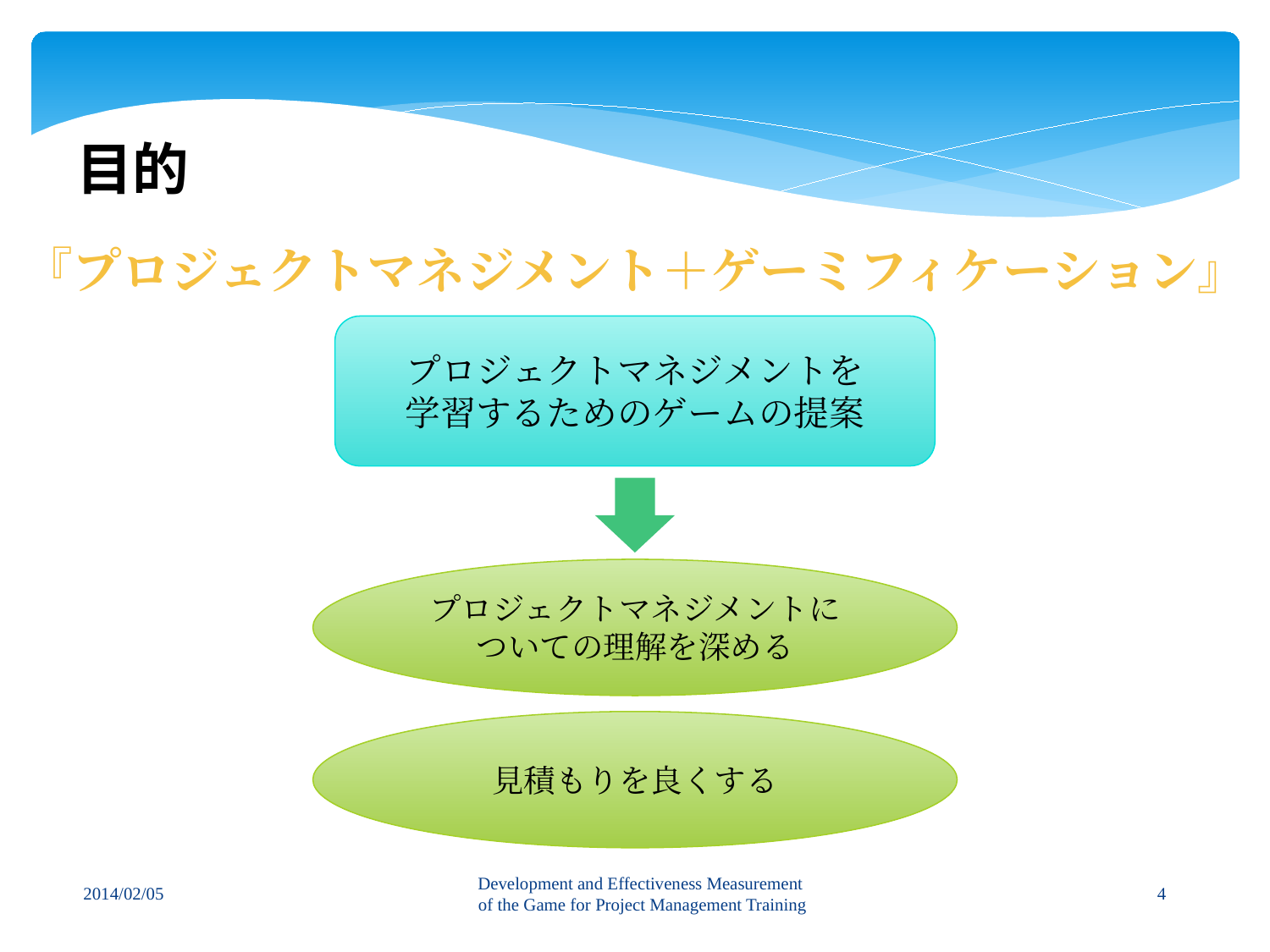

目的
『プロジェクトマネジメント＋ゲーミフィケーション』
プロジェクトマネジメントを
学習するためのゲームの提案

プロジェクトマネジメントに
ついての理解を深める
見積もりを良くする
4
2014/02/05
Development and Effectiveness Measurement
of the Game for Project Management Training